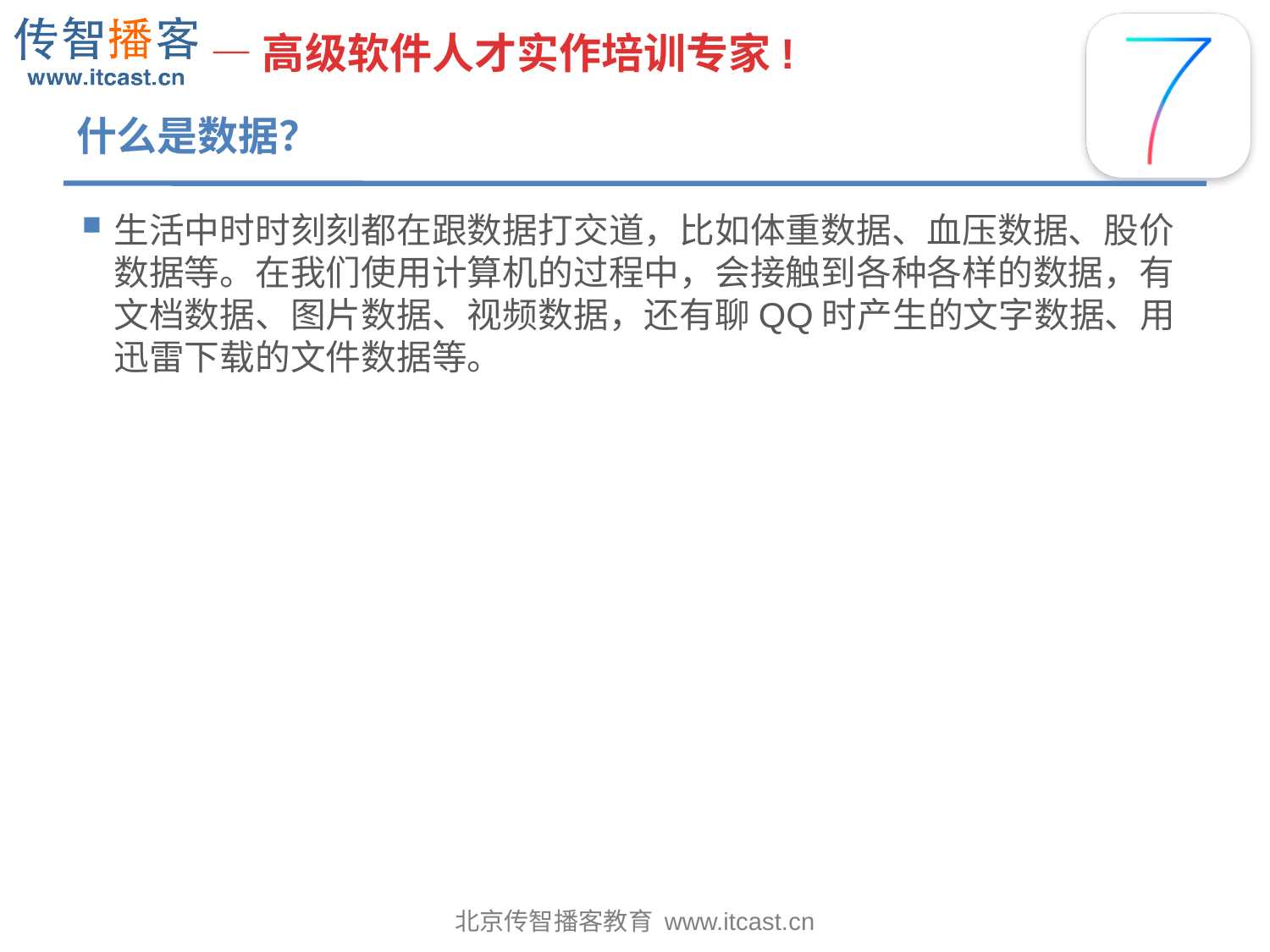

# 什么是数据？
生活中时时刻刻都在跟数据打交道，比如体重数据、血压数据、股价数据等。在我们使用计算机的过程中，会接触到各种各样的数据，有文档数据、图片数据、视频数据，还有聊QQ时产生的文字数据、用迅雷下载的文件数据等。